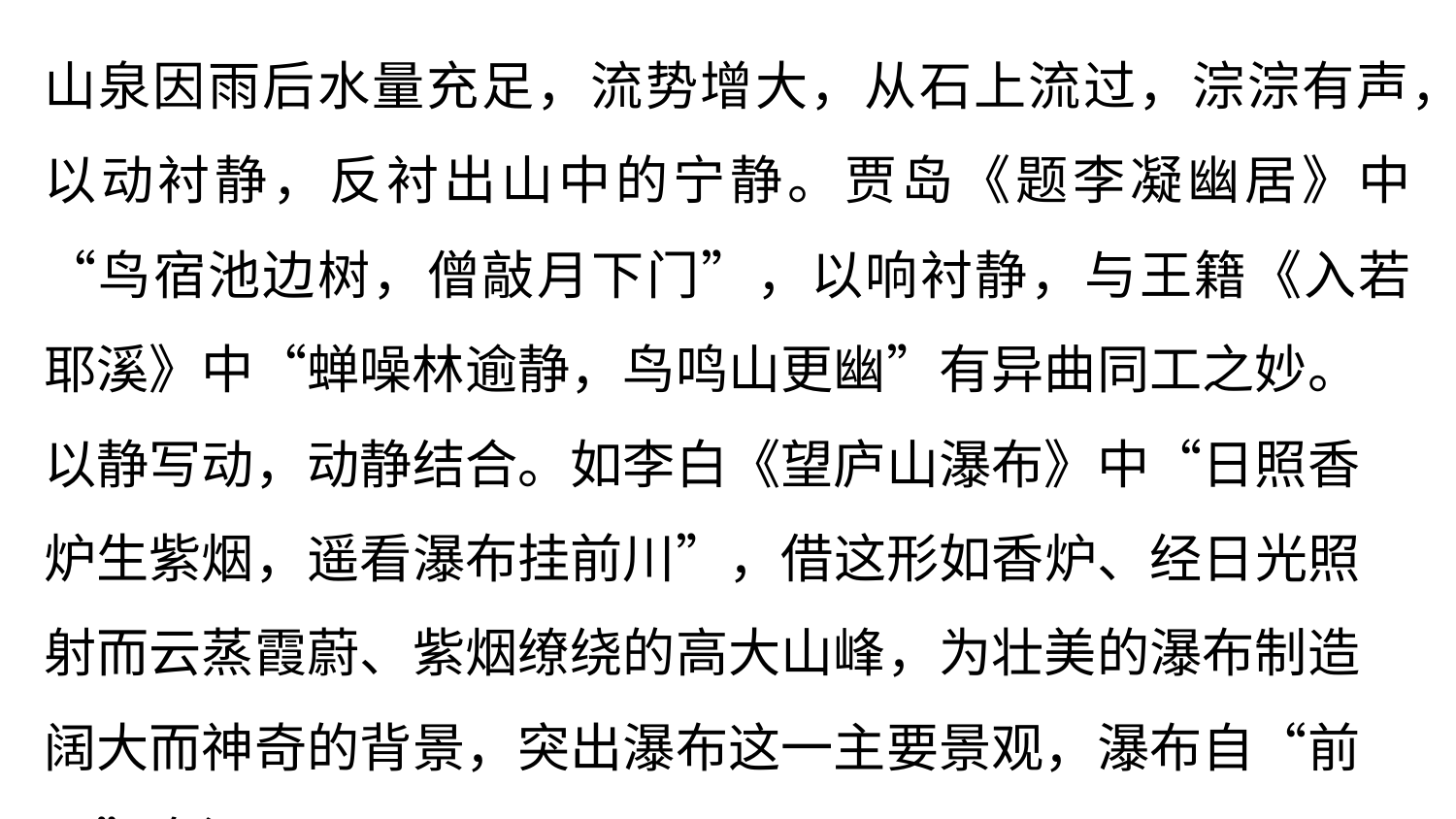

山泉因雨后水量充足，流势增大，从石上流过，淙淙有声，以动衬静，反衬出山中的宁静。贾岛《题李凝幽居》中“鸟宿池边树，僧敲月下门”，以响衬静，与王籍《入若耶溪》中“蝉噪林逾静，鸟鸣山更幽”有异曲同工之妙。
以静写动，动静结合。如李白《望庐山瀑布》中“日照香炉生紫烟，遥看瀑布挂前川”，借这形如香炉、经日光照射而云蒸霞蔚、紫烟缭绕的高大山峰，为壮美的瀑布制造阔大而神奇的背景，突出瀑布这一主要景观，瀑布自“前川”奔泻